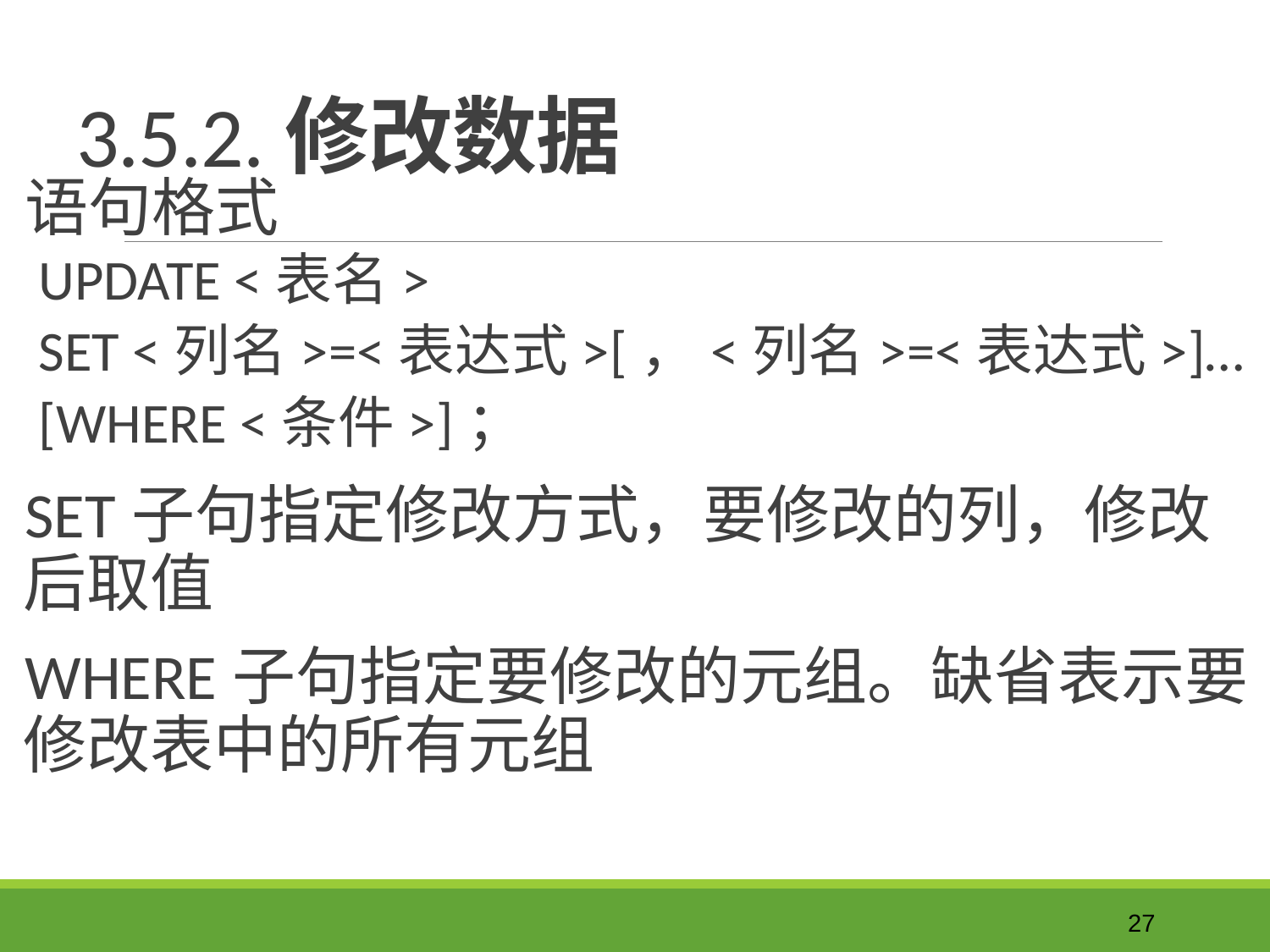

# 3.5.2.修改数据
语句格式
UPDATE <表名>
SET <列名>=<表达式>[，<列名>=<表达式>]…
[WHERE <条件>]；
SET子句指定修改方式，要修改的列，修改后取值
WHERE子句指定要修改的元组。缺省表示要修改表中的所有元组
27